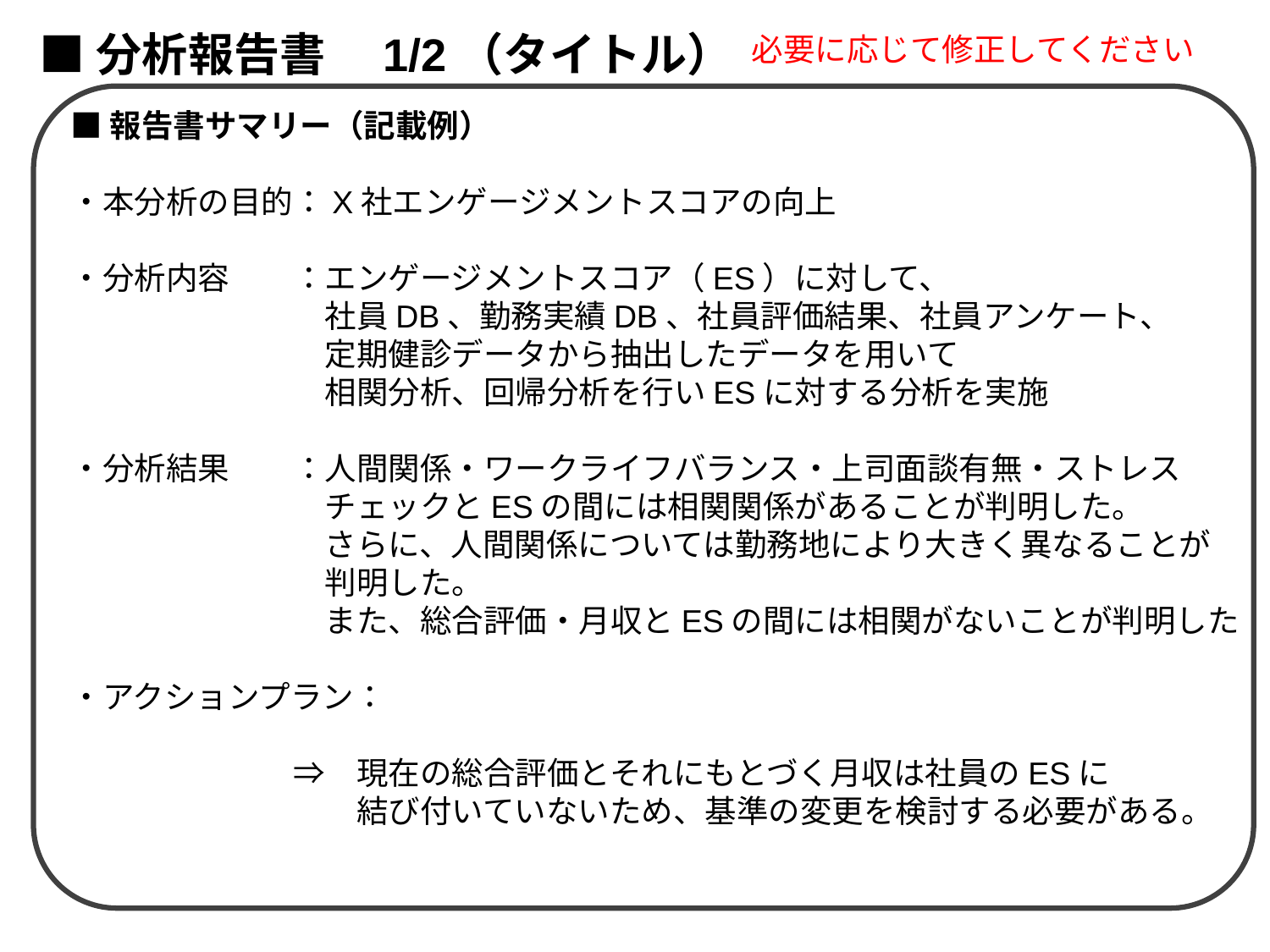

■分析報告書　1/2（タイトル）
必要に応じて修正してください

■報告書サマリー（記載例）

・本分析の目的：X社エンゲージメントスコアの向上

・分析内容　　：エンゲージメントスコア（ES）に対して、
　　　　　　　　社員DB、勤務実績DB、社員評価結果、社員アンケート、
		定期健診データから抽出したデータを用いて
　　　　　　　　相関分析、回帰分析を行いESに対する分析を実施

・分析結果　　：人間関係・ワークライフバランス・上司面談有無・ストレス			チェックとESの間には相関関係があることが判明した。
		さらに、人間関係については勤務地により大きく異なることが
		判明した。
		また、総合評価・月収とESの間には相関がないことが判明した

・アクションプラン：

　　　　　　　⇒　現在の総合評価とそれにもとづく月収は社員のESに
		　結び付いていないため、基準の変更を検討する必要がある。